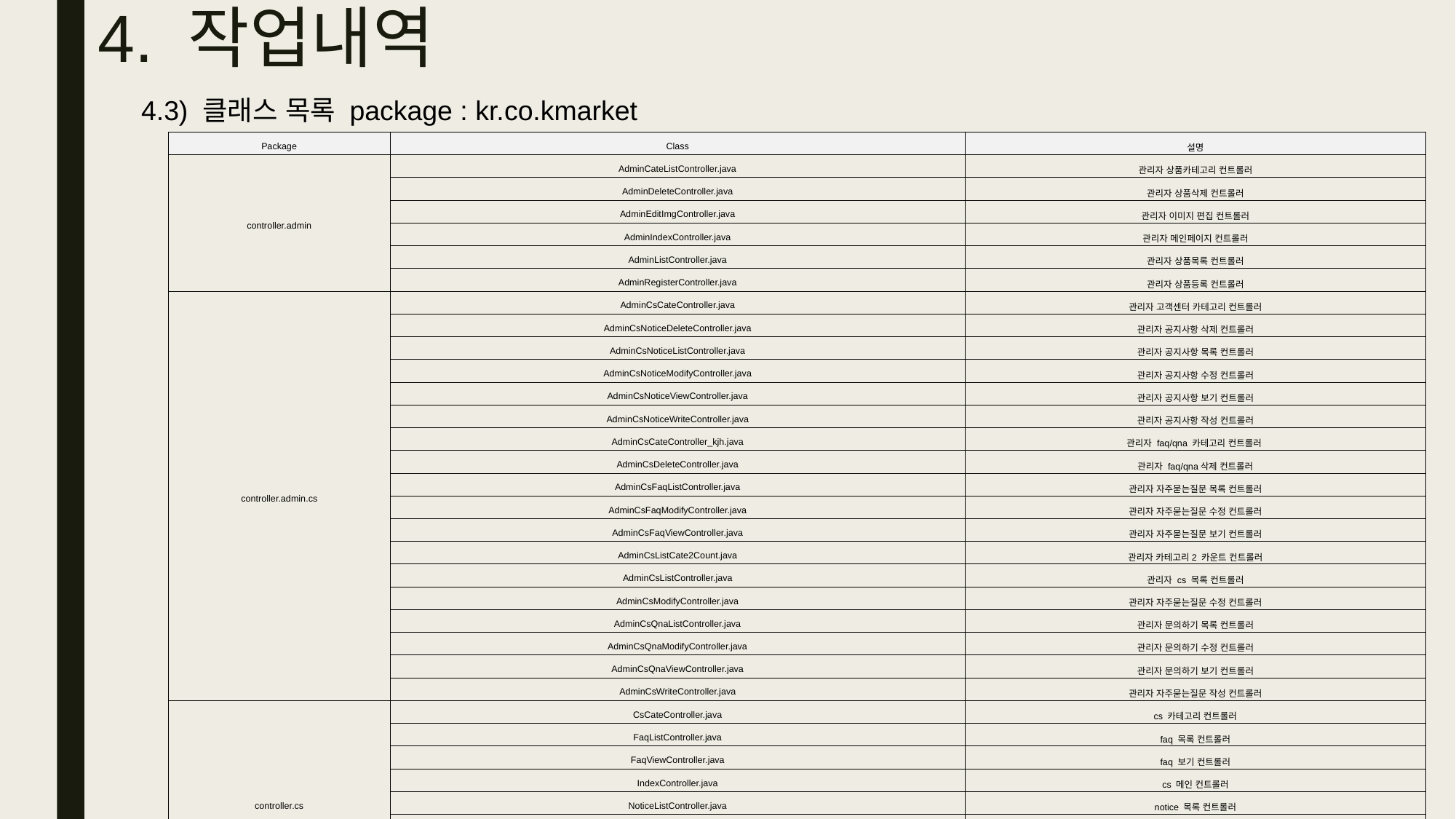

# 4. 작업내역
4.3) 클래스 목록 package : kr.co.kmarket

| Package | Class | 설명 |
| --- | --- | --- |
| controller.admin | AdminCateListController.java | 관리자 상품카테고리 컨트롤러 |
|  | AdminDeleteController.java | 관리자 상품삭제 컨트롤러 |
|  | AdminEditImgController.java | 관리자 이미지 편집 컨트롤러 |
|  | AdminIndexController.java | 관리자 메인페이지 컨트롤러 |
|  | AdminListController.java | 관리자 상품목록 컨트롤러 |
|  | AdminRegisterController.java | 관리자 상품등록 컨트롤러 |
| controller.admin.cs | AdminCsCateController.java | 관리자 고객센터 카테고리 컨트롤러 |
|  | AdminCsNoticeDeleteController.java | 관리자 공지사항 삭제 컨트롤러 |
|  | AdminCsNoticeListController.java | 관리자 공지사항 목록 컨트롤러 |
|  | AdminCsNoticeModifyController.java | 관리자 공지사항 수정 컨트롤러 |
|  | AdminCsNoticeViewController.java | 관리자 공지사항 보기 컨트롤러 |
|  | AdminCsNoticeWriteController.java | 관리자 공지사항 작성 컨트롤러 |
|  | AdminCsCateController\_kjh.java | 관리자 faq/qna 카테고리 컨트롤러 |
|  | AdminCsDeleteController.java | 관리자 faq/qna삭제 컨트롤러 |
|  | AdminCsFaqListController.java | 관리자 자주묻는질문 목록 컨트롤러 |
|  | AdminCsFaqModifyController.java | 관리자 자주묻는질문 수정 컨트롤러 |
|  | AdminCsFaqViewController.java | 관리자 자주묻는질문 보기 컨트롤러 |
|  | AdminCsListCate2Count.java | 관리자 카테고리2 카운트 컨트롤러 |
|  | AdminCsListController.java | 관리자 cs 목록 컨트롤러 |
|  | AdminCsModifyController.java | 관리자 자주묻는질문 수정 컨트롤러 |
|  | AdminCsQnaListController.java | 관리자 문의하기 목록 컨트롤러 |
|  | AdminCsQnaModifyController.java | 관리자 문의하기 수정 컨트롤러 |
|  | AdminCsQnaViewController.java | 관리자 문의하기 보기 컨트롤러 |
|  | AdminCsWriteController.java | 관리자 자주묻는질문 작성 컨트롤러 |
| controller.cs | CsCateController.java | cs 카테고리 컨트롤러 |
|  | FaqListController.java | faq 목록 컨트롤러 |
|  | FaqViewController.java | faq 보기 컨트롤러 |
|  | IndexController.java | cs 메인 컨트롤러 |
|  | NoticeListController.java | notice 목록 컨트롤러 |
|  | NoticeViewController.java | notice 보기 컨트롤러 |
|  | QnaListController.java | qna 목록 컨트롤러 |
|  | QnaViewController.java | qna 보기 컨트롤러 |
|  | QnaWriteController.java | qna 쓰기 컨트롤러 |